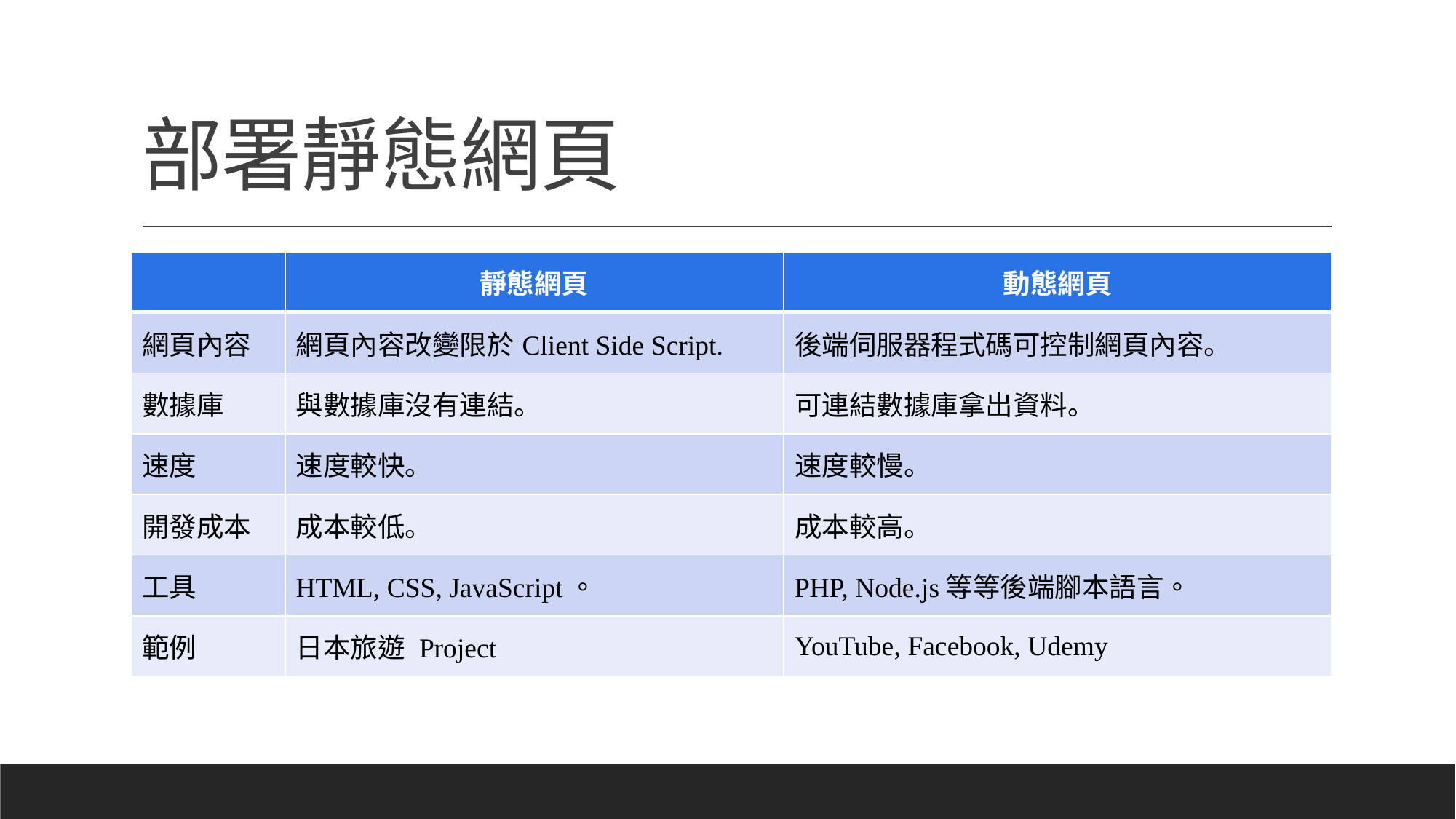

# 部署靜態網頁
|  | 靜態網頁 | 動態網頁 |
| --- | --- | --- |
| 網頁內容 | 網頁內容改變限於Client Side Script. | 後端伺服器程式碼可控制網頁內容。 |
| 數據庫 | 與數據庫沒有連結。 | 可連結數據庫拿出資料。 |
| 速度 | 速度較快。 | 速度較慢。 |
| 開發成本 | 成本較低。 | 成本較高。 |
| 工具 | HTML, CSS, JavaScript。 | PHP, Node.js等等後端腳本語言。 |
| 範例 | 日本旅遊 Project | YouTube, Facebook, Udemy |